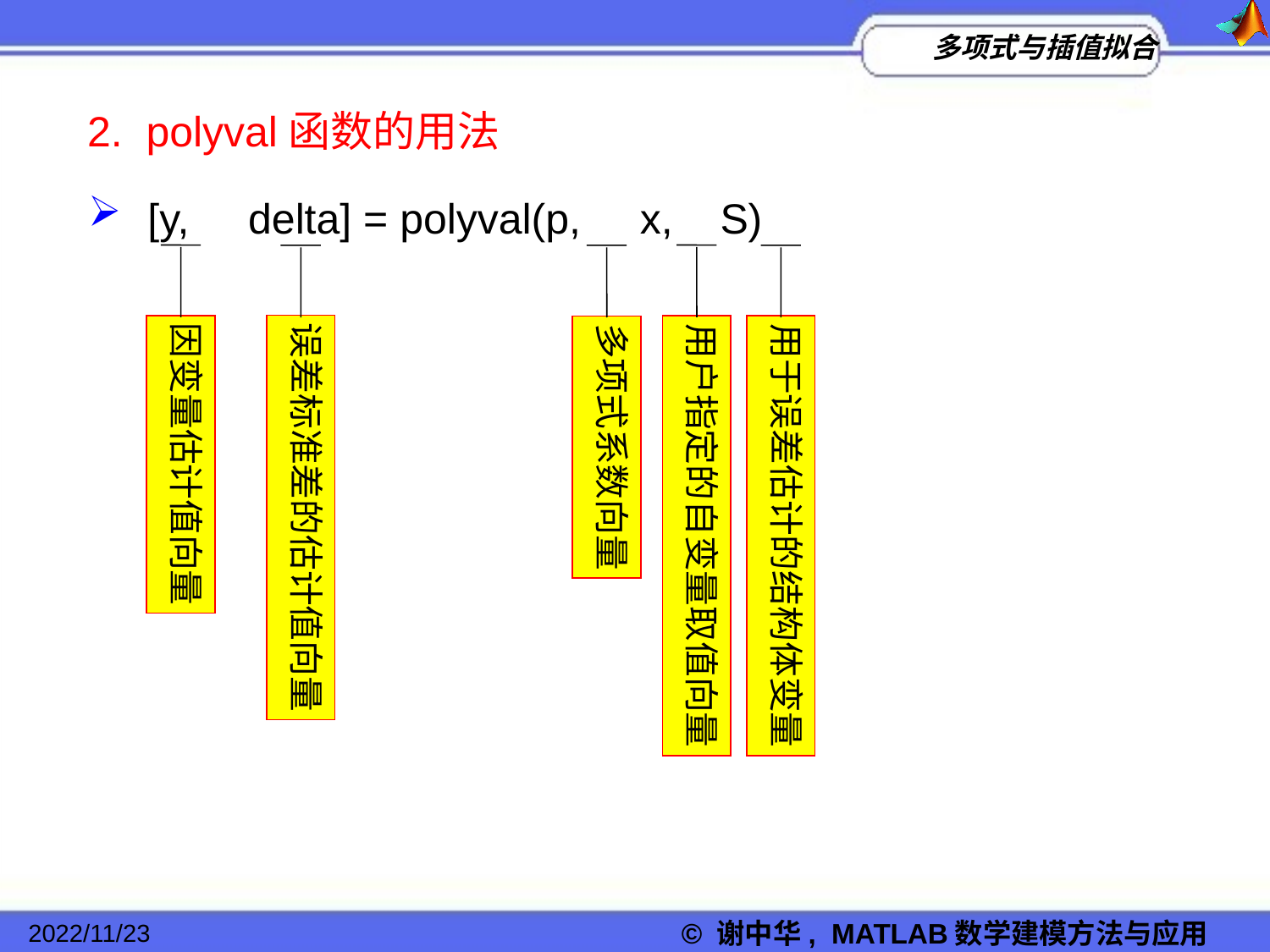

2.  polyval函数的用法
 [y,     delta] = polyval(p,     x,    S)

因变量估计值向量

用户指定的自变量取值向量

误差标准差的估计值向量

多项式系数向量

用于误差估计的结构体变量
© 谢中华,  MATLAB数学建模方法与应用
2022/11/23